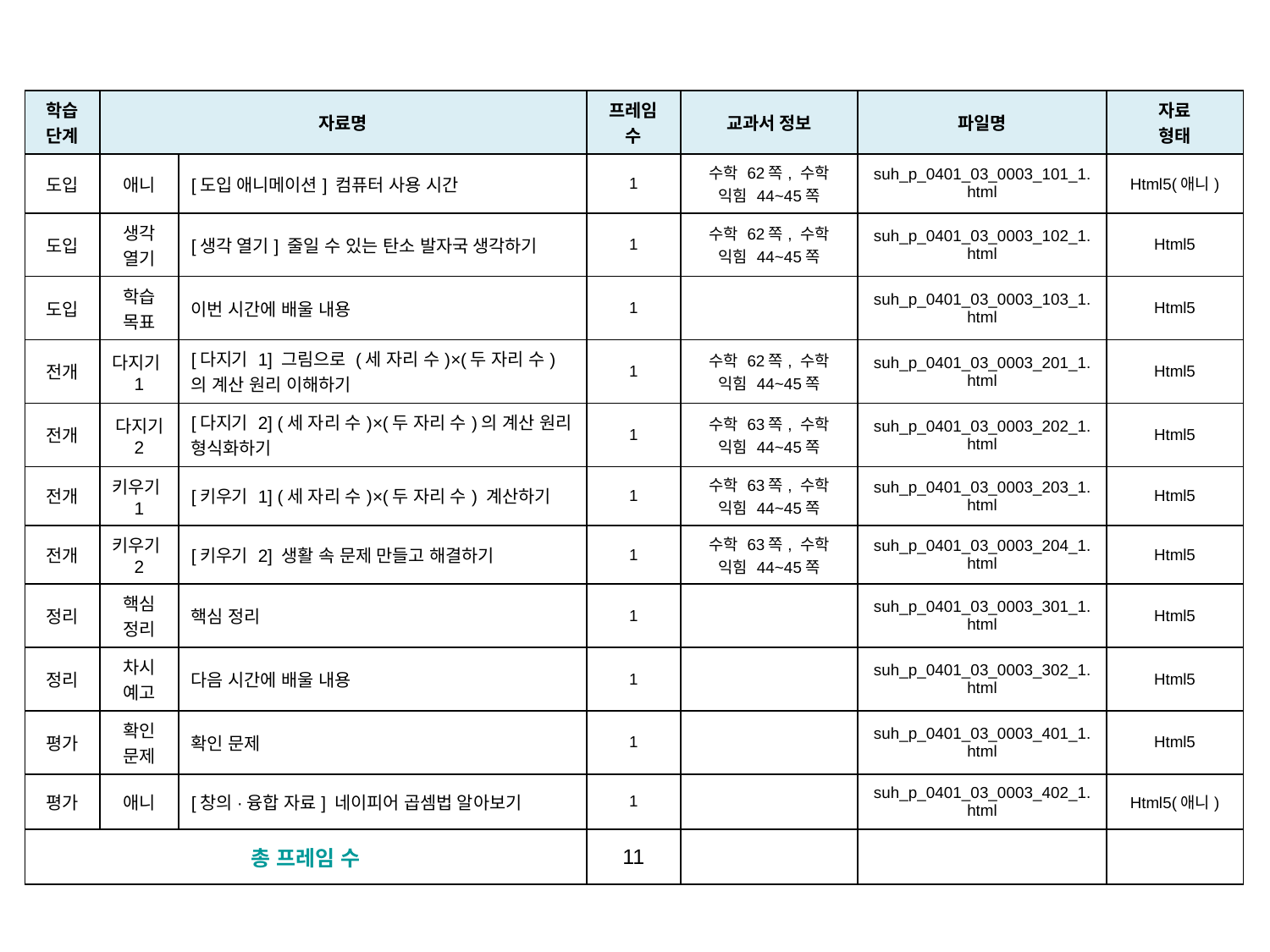

| 학습 단계 | 자료명 |  | 프레임 수 | 교과서 정보 | 파일명 | 자료 형태 |
| --- | --- | --- | --- | --- | --- | --- |
| 도입 | 애니 | [도입 애니메이션] 컴퓨터 사용 시간 | 1 | 수학 62쪽, 수학 익힘 44~45쪽 | suh\_p\_0401\_03\_0003\_101\_1.html | Html5(애니) |
| 도입 | 생각 열기 | [생각 열기] 줄일 수 있는 탄소 발자국 생각하기 | 1 | 수학 62쪽, 수학 익힘 44~45쪽 | suh\_p\_0401\_03\_0003\_102\_1.html | Html5 |
| 도입 | 학습 목표 | 이번 시간에 배울 내용 | 1 |  | suh\_p\_0401\_03\_0003\_103\_1.html | Html5 |
| 전개 | 다지기1 | [다지기 1] 그림으로 (세 자리 수)×(두 자리 수)의 계산 원리 이해하기 | 1 | 수학 62쪽, 수학 익힘 44~45쪽 | suh\_p\_0401\_03\_0003\_201\_1.html | Html5 |
| 전개 | 다지기 2 | [다지기 2] (세 자리 수)×(두 자리 수)의 계산 원리 형식화하기 | 1 | 수학 63쪽, 수학 익힘 44~45쪽 | suh\_p\_0401\_03\_0003\_202\_1.html | Html5 |
| 전개 | 키우기1 | [키우기 1] (세 자리 수)×(두 자리 수) 계산하기 | 1 | 수학 63쪽, 수학 익힘 44~45쪽 | suh\_p\_0401\_03\_0003\_203\_1.html | Html5 |
| 전개 | 키우기2 | [키우기 2] 생활 속 문제 만들고 해결하기 | 1 | 수학 63쪽, 수학 익힘 44~45쪽 | suh\_p\_0401\_03\_0003\_204\_1.html | Html5 |
| 정리 | 핵심 정리 | 핵심 정리 | 1 |  | suh\_p\_0401\_03\_0003\_301\_1.html | Html5 |
| 정리 | 차시 예고 | 다음 시간에 배울 내용 | 1 |  | suh\_p\_0401\_03\_0003\_302\_1.html | Html5 |
| 평가 | 확인 문제 | 확인 문제 | 1 |  | suh\_p\_0401\_03\_0003\_401\_1.html | Html5 |
| 평가 | 애니 | [창의·융합 자료] 네이피어 곱셈법 알아보기 | 1 |  | suh\_p\_0401\_03\_0003\_402\_1.html | Html5(애니) |
| 총 프레임 수 |  |  | 11 |  |  |  |